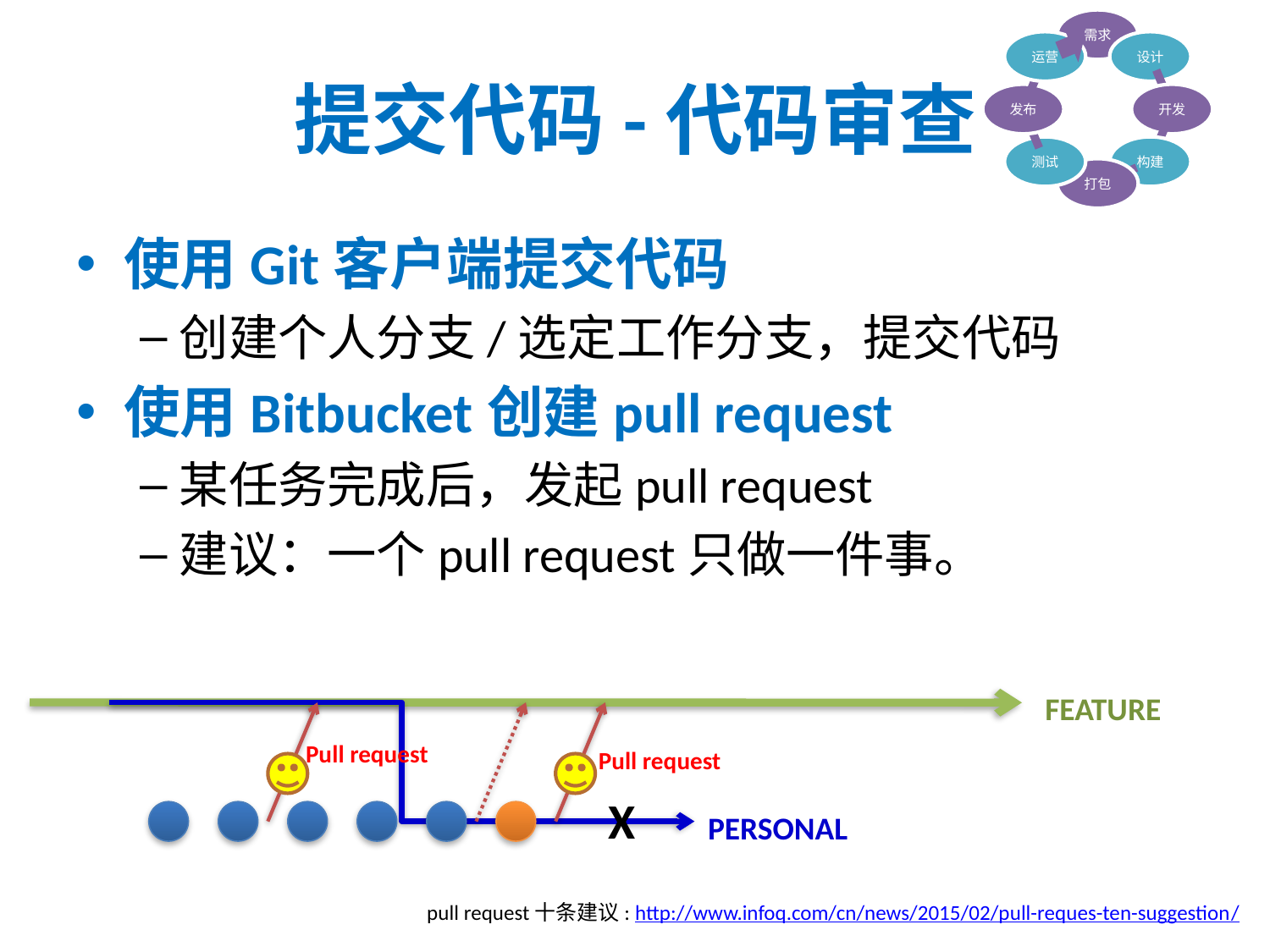

需求
设计
开发
构建
运营
打包
测试
发布
# 提交代码-代码审查
使用Git客户端提交代码
创建个人分支/选定工作分支，提交代码
使用Bitbucket创建pull request
某任务完成后，发起pull request
建议：一个pull request只做一件事。
FEATURE
Pull request
Pull request

X

PERSONAL
pull request十条建议: http://www.infoq.com/cn/news/2015/02/pull-reques-ten-suggestion/